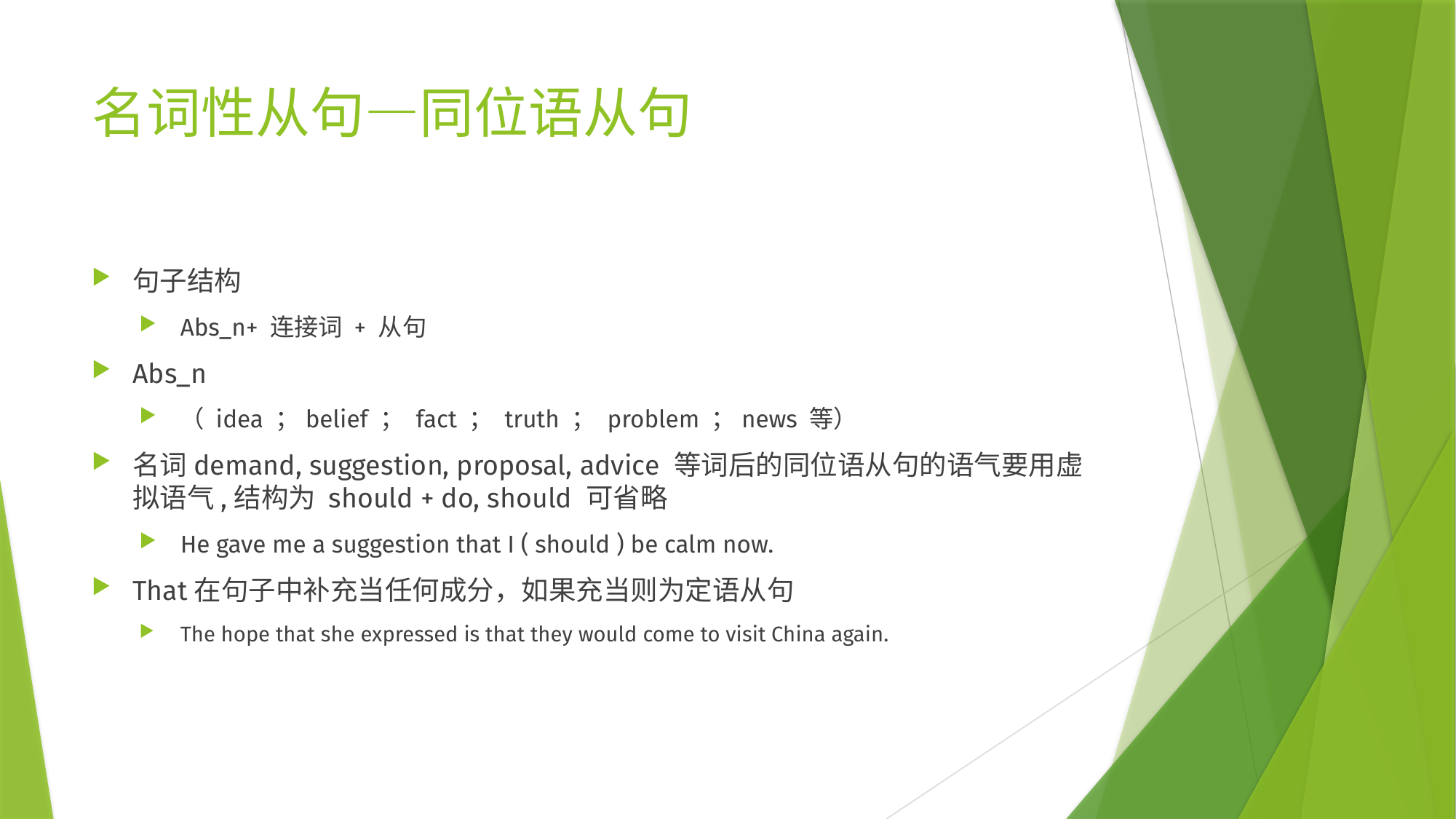

# 名词性从句—同位语从句
句子结构
Abs_n+ 连接词 + 从句
Abs_n
（ idea ；belief ； fact ； truth ； problem ；news 等）
名词demand, suggestion, proposal, advice 等词后的同位语从句的语气要用虚拟语气,结构为 should + do, should 可省略
He gave me a suggestion that I ( should ) be calm now.
That在句子中补充当任何成分，如果充当则为定语从句
The hope that she expressed is that they would come to visit China again.